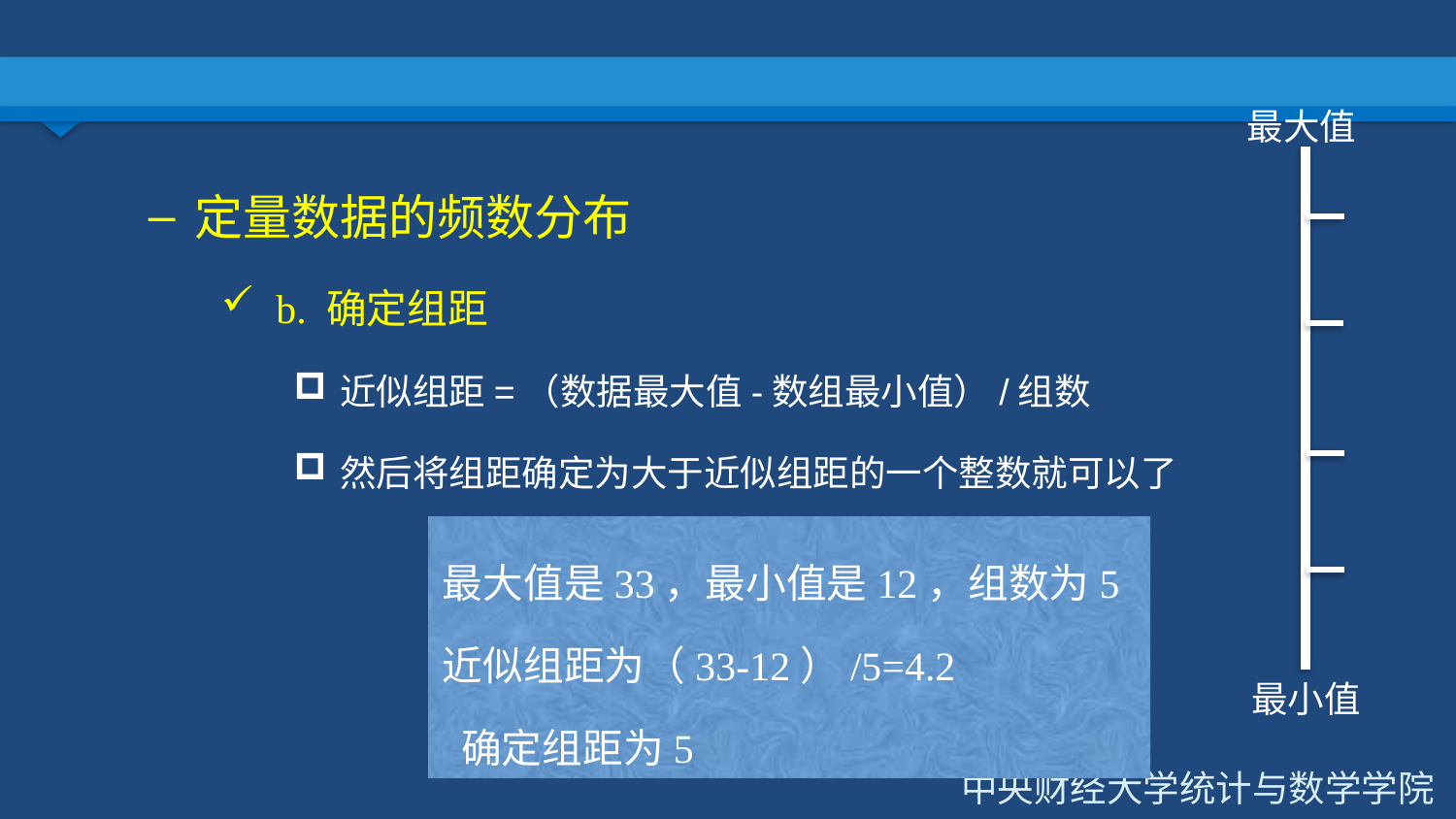

#
最大值
定量数据的频数分布
b. 确定组距
近似组距=（数据最大值-数组最小值）/组数
然后将组距确定为大于近似组距的一个整数就可以了
最大值是33，最小值是12，组数为5
近似组距为（33-12）/5=4.2
 确定组距为5
最小值